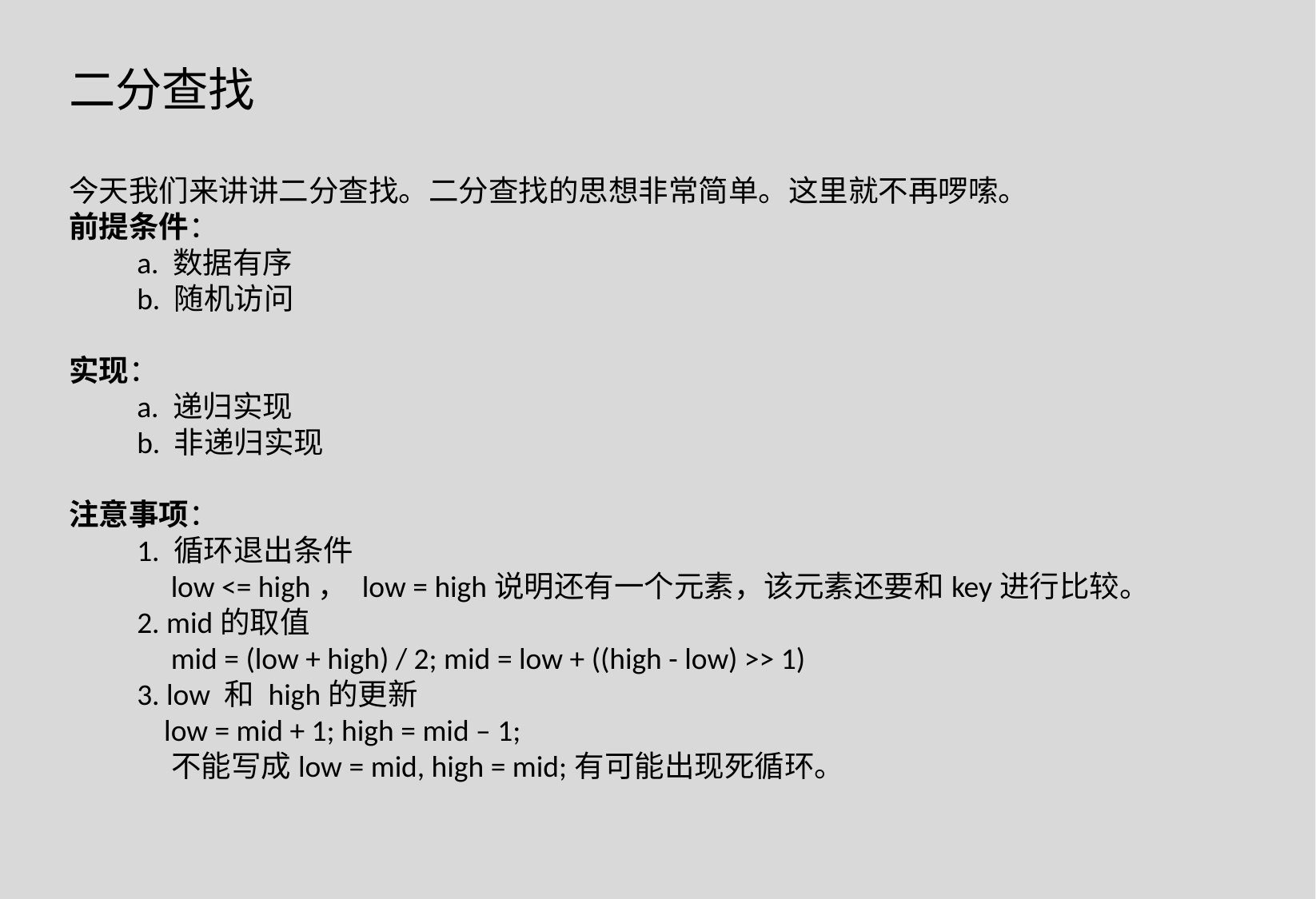

二分查找

今天我们来讲讲二分查找。二分查找的思想非常简单。这里就不再啰嗦。
前提条件：
          a. 数据有序
          b. 随机访问

实现：
          a. 递归实现
          b. 非递归实现

注意事项：
          1. 循环退出条件
               low <= high， low = high说明还有一个元素，该元素还要和key进行比较。
          2. mid的取值
               mid = (low + high) / 2; mid = low + ((high - low) >> 1)
          3. low 和 high的更新
              low = mid + 1; high = mid – 1;
              不能写成low = mid, high = mid;有可能出现死循环。